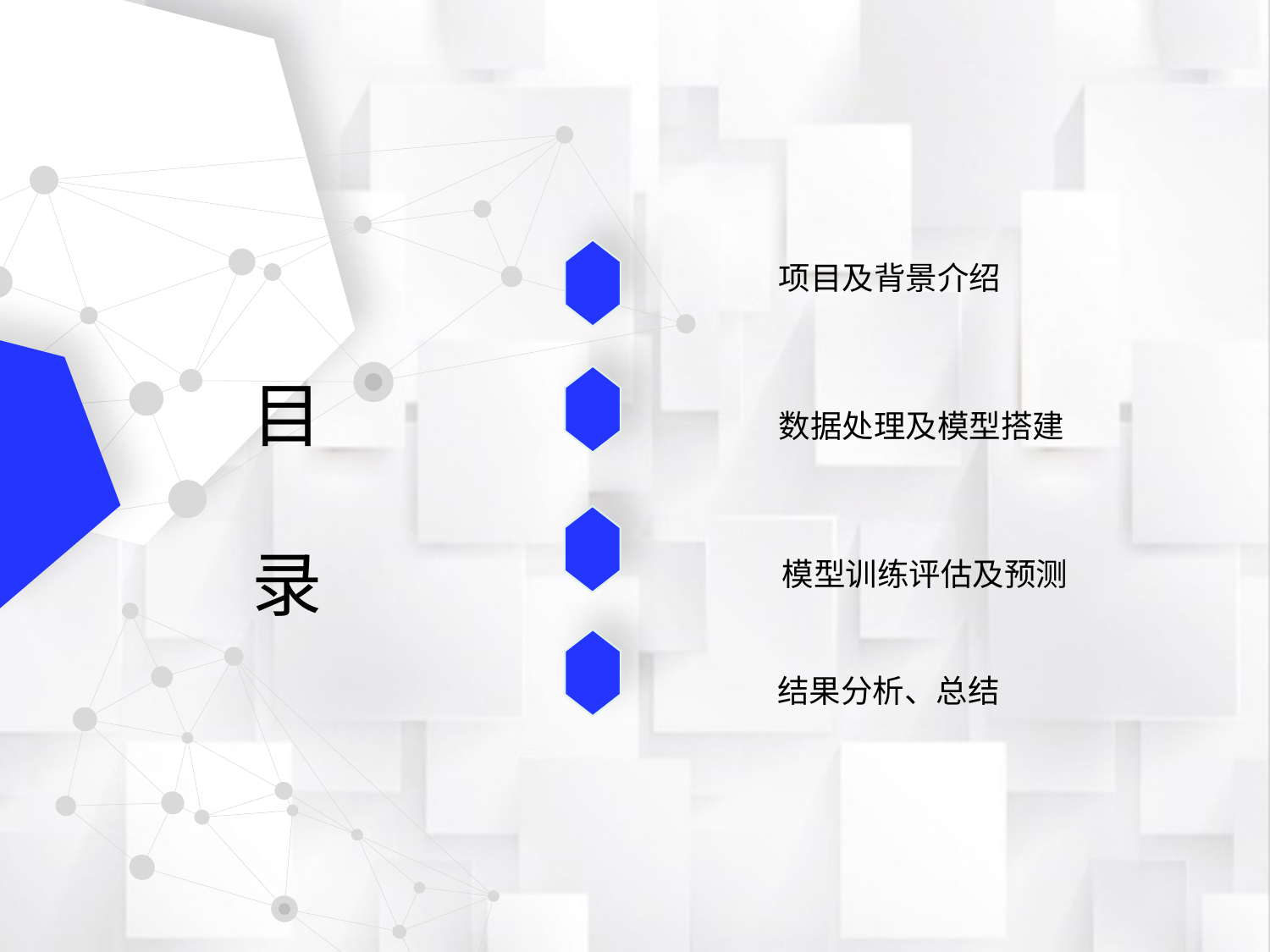

项目及背景介绍

 目

 录

  数据处理及模型搭建

 模型训练评估及预测

结果分析、总结